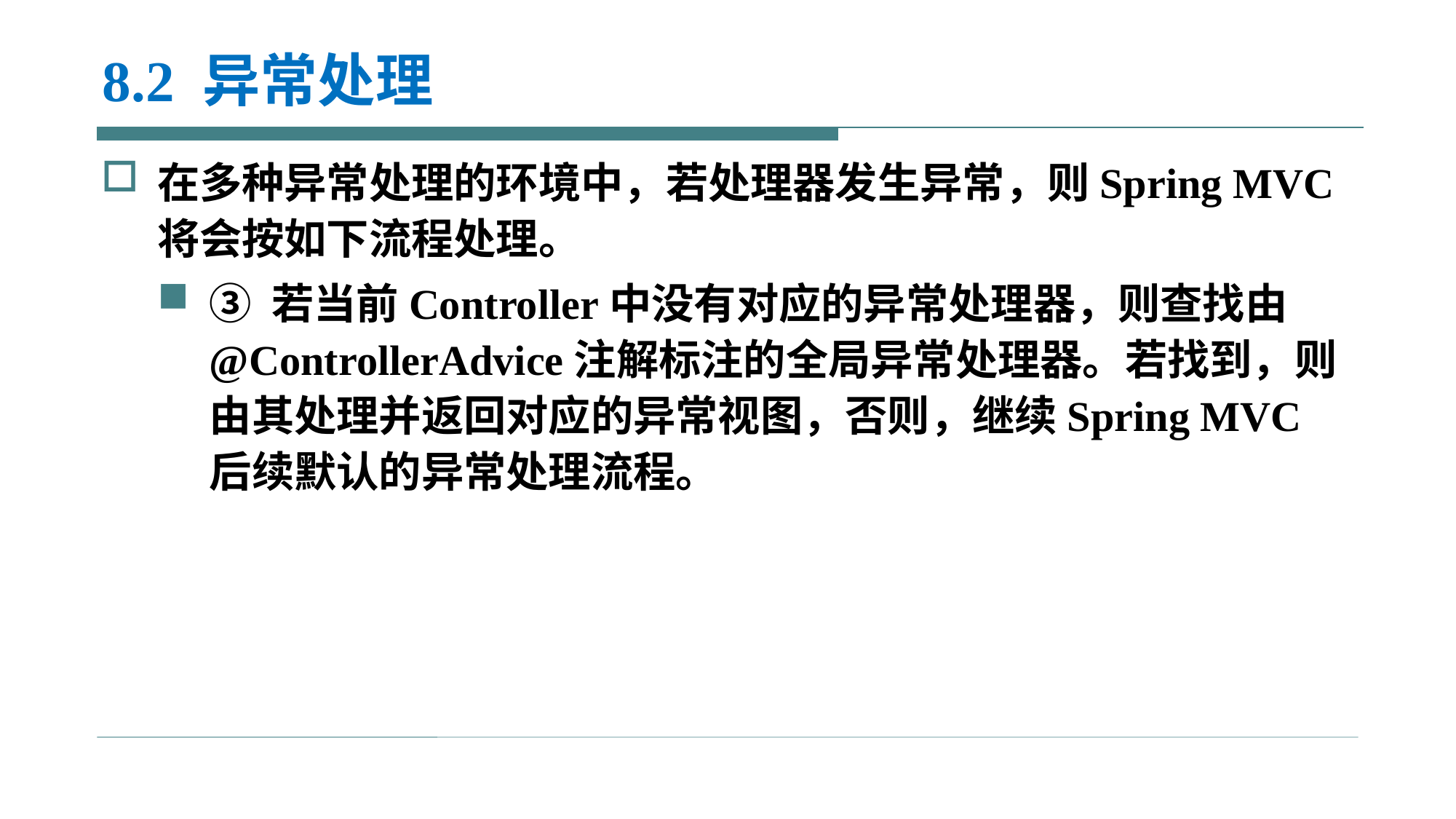

# 8.2 异常处理
在多种异常处理的环境中，若处理器发生异常，则Spring MVC将会按如下流程处理。
③ 若当前Controller中没有对应的异常处理器，则查找由@ControllerAdvice注解标注的全局异常处理器。若找到，则由其处理并返回对应的异常视图，否则，继续Spring MVC后续默认的异常处理流程。
16